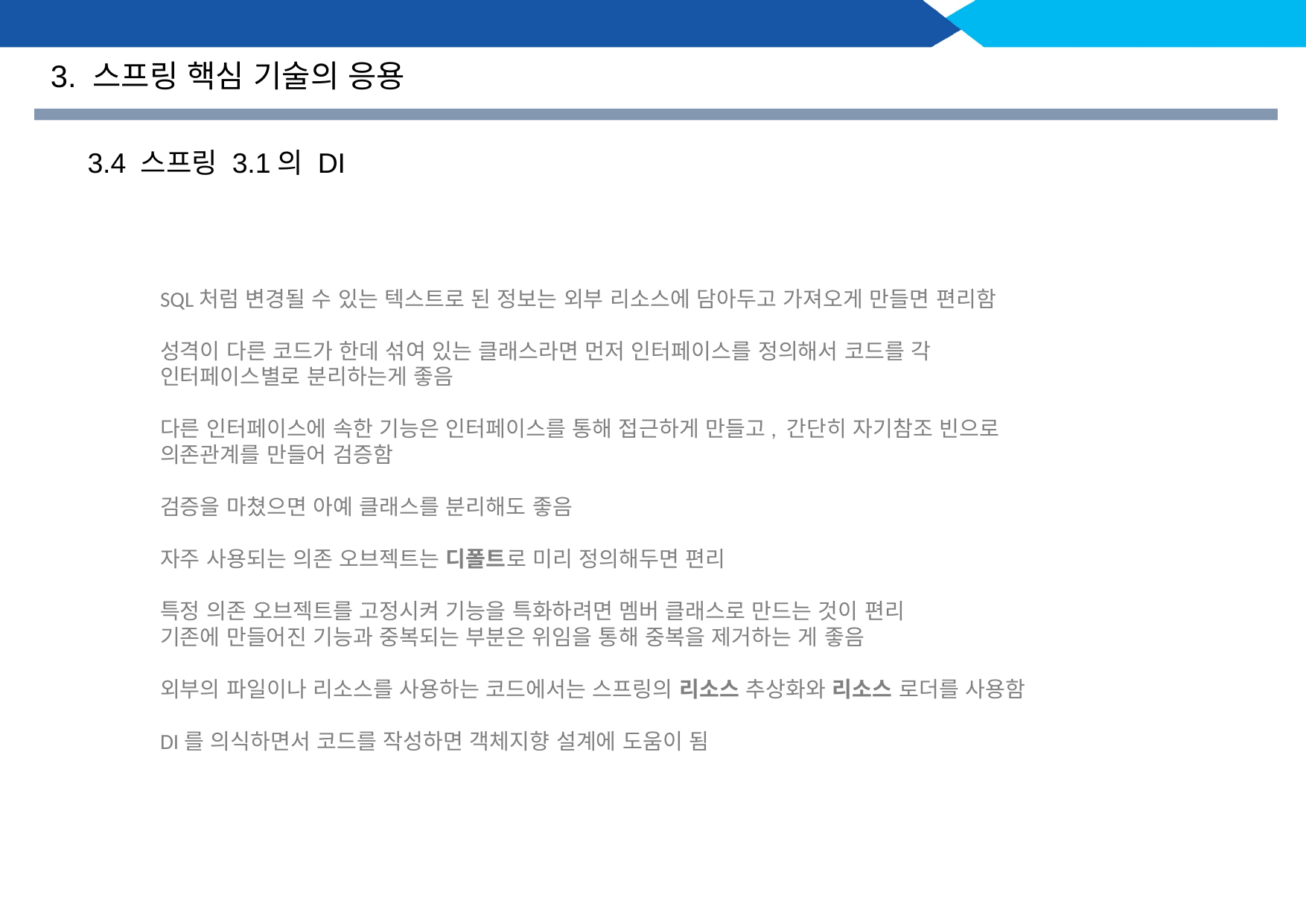

3. 스프링 핵심 기술의 응용
3.4 스프링 3.1의 DI
SQL처럼 변경될 수 있는 텍스트로 된 정보는 외부 리소스에 담아두고 가져오게 만들면 편리함

성격이 다른 코드가 한데 섞여 있는 클래스라면 먼저 인터페이스를 정의해서 코드를 각 인터페이스별로 분리하는게 좋음

다른 인터페이스에 속한 기능은 인터페이스를 통해 접근하게 만들고, 간단히 자기참조 빈으로 의존관계를 만들어 검증함

검증을 마쳤으면 아예 클래스를 분리해도 좋음

자주 사용되는 의존 오브젝트는 디폴트로 미리 정의해두면 편리

특정 의존 오브젝트를 고정시켜 기능을 특화하려면 멤버 클래스로 만드는 것이 편리
기존에 만들어진 기능과 중복되는 부분은 위임을 통해 중복을 제거하는 게 좋음

외부의 파일이나 리소스를 사용하는 코드에서는 스프링의 리소스 추상화와 리소스 로더를 사용함

DI를 의식하면서 코드를 작성하면 객체지향 설계에 도움이 됨